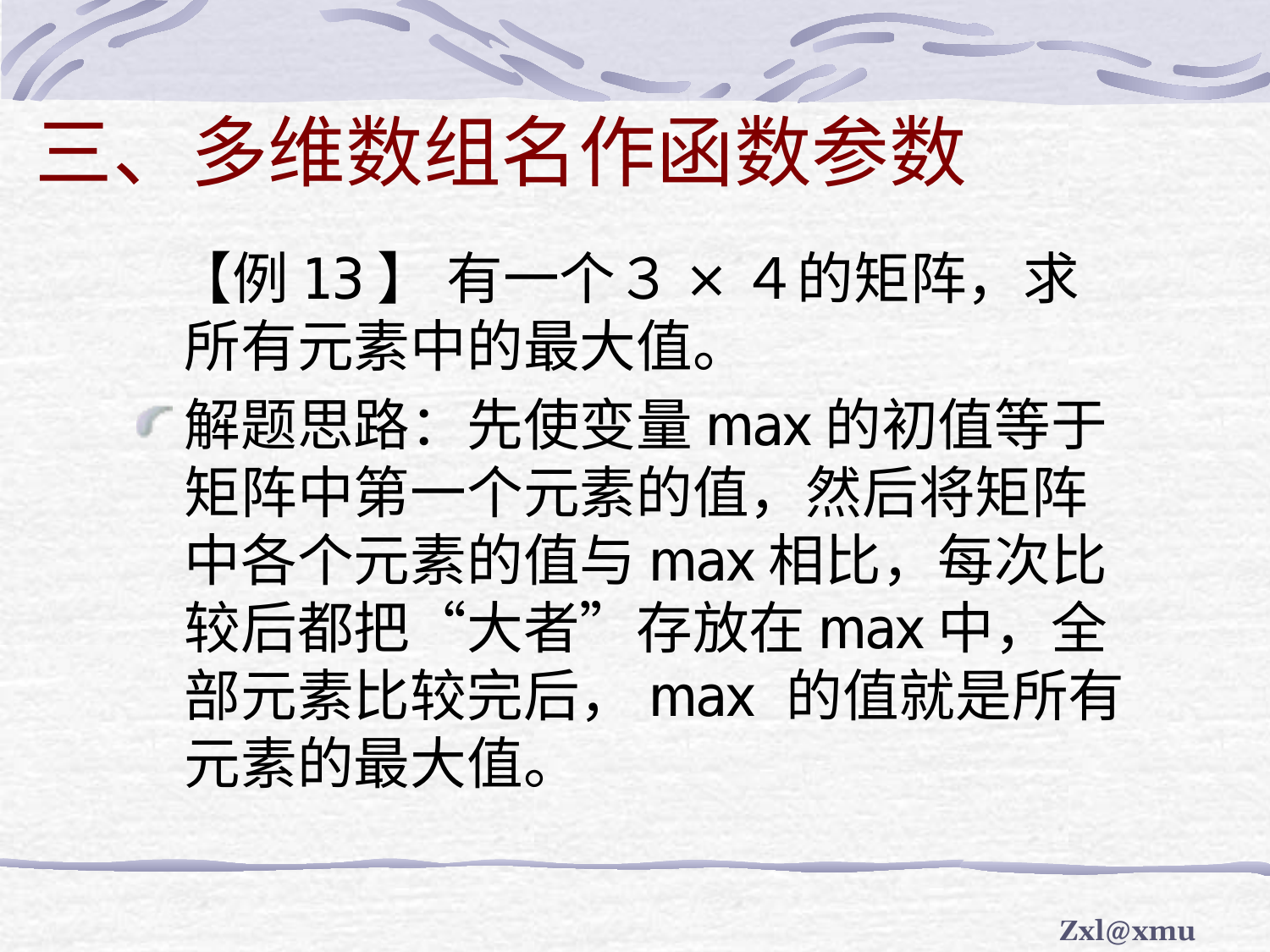

# 三、多维数组名作函数参数
  【例13】 有一个３×４的矩阵，求所有元素中的最大值。
解题思路：先使变量max的初值等于矩阵中第一个元素的值，然后将矩阵中各个元素的值与max相比，每次比较后都把“大者”存放在max中，全部元素比较完后，max 的值就是所有元素的最大值。